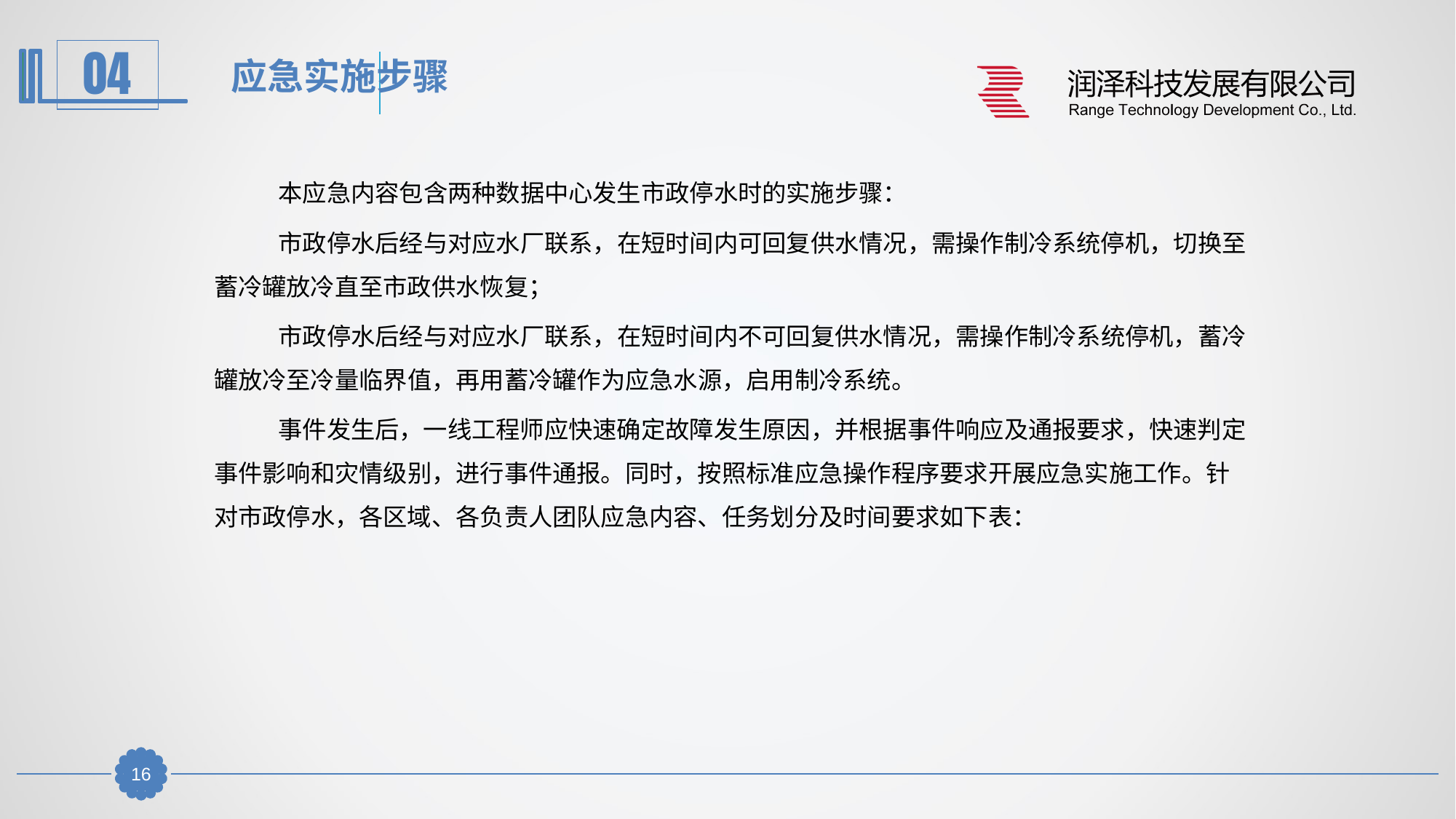

应急实施步骤
本应急内容包含两种数据中心发生市政停水时的实施步骤：
市政停水后经与对应水厂联系，在短时间内可回复供水情况，需操作制冷系统停机，切换至蓄冷罐放冷直至市政供水恢复；
市政停水后经与对应水厂联系，在短时间内不可回复供水情况，需操作制冷系统停机，蓄冷罐放冷至冷量临界值，再用蓄冷罐作为应急水源，启用制冷系统。
事件发生后，一线工程师应快速确定故障发生原因，并根据事件响应及通报要求，快速判定事件影响和灾情级别，进行事件通报。同时，按照标准应急操作程序要求开展应急实施工作。针对市政停水，各区域、各负责人团队应急内容、任务划分及时间要求如下表：
16